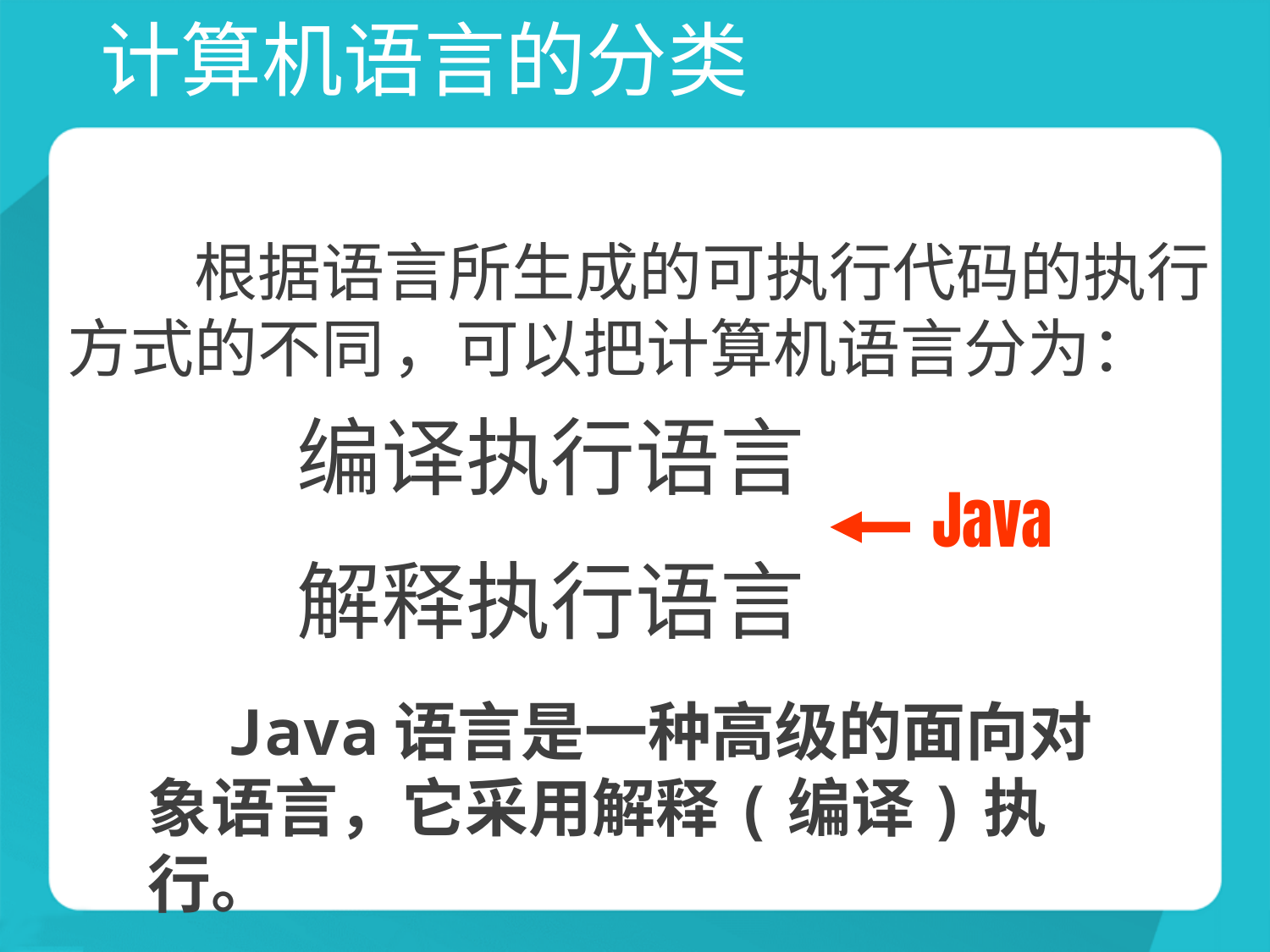

# 计算机语言的分类

　　根据语言所生成的可执行代码的执行方式的不同 ，可以把计算机语言分为：
编译执行语言
解释执行语言
Java

　Java语言是一种高级的面向对象语言，它采用解释(编译)执行。